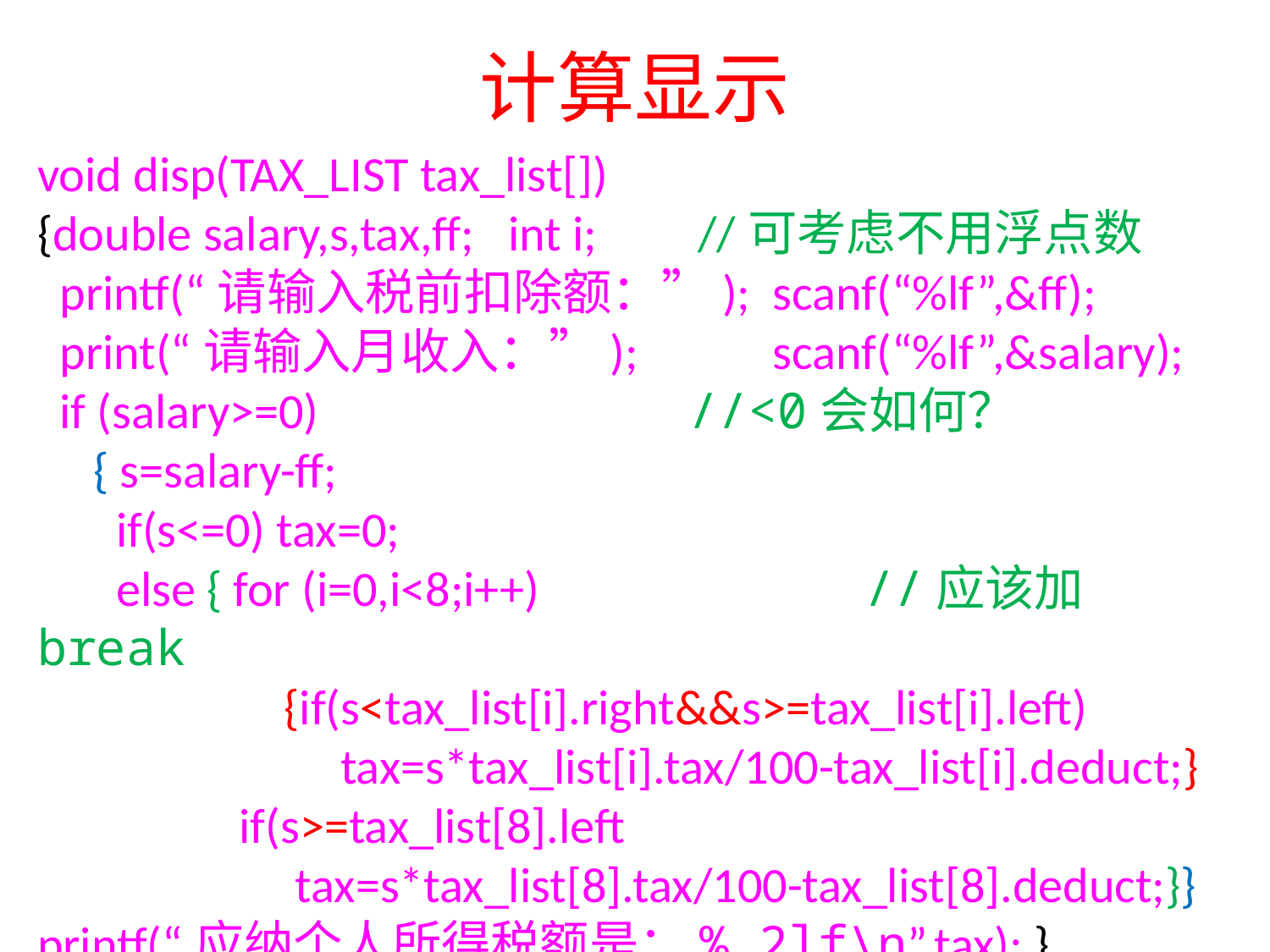

# 计算显示
void disp(TAX_LIST tax_list[])
{double salary,s,tax,ff;   int i;         //可考虑不用浮点数
  printf(“请输入税前扣除额：”);  scanf(“%lf”,&ff);
  print(“请输入月收入：”);            scanf(“%lf”,&salary);
  if (salary>=0)                                 //<0会如何？
     { s=salary-ff;
       if(s<=0) tax=0;
       else { for (i=0,i<8;i++)                             //应该加break
                      {if(s<tax_list[i].right&&s>=tax_list[i].left)
                           tax=s*tax_list[i].tax/100-tax_list[i].deduct;}
                  if(s>=tax_list[8].left
                       tax=s*tax_list[8].tax/100-tax_list[8].deduct;}}
printf(“应纳个人所得税额是：%.2lf\n”,tax); }
8